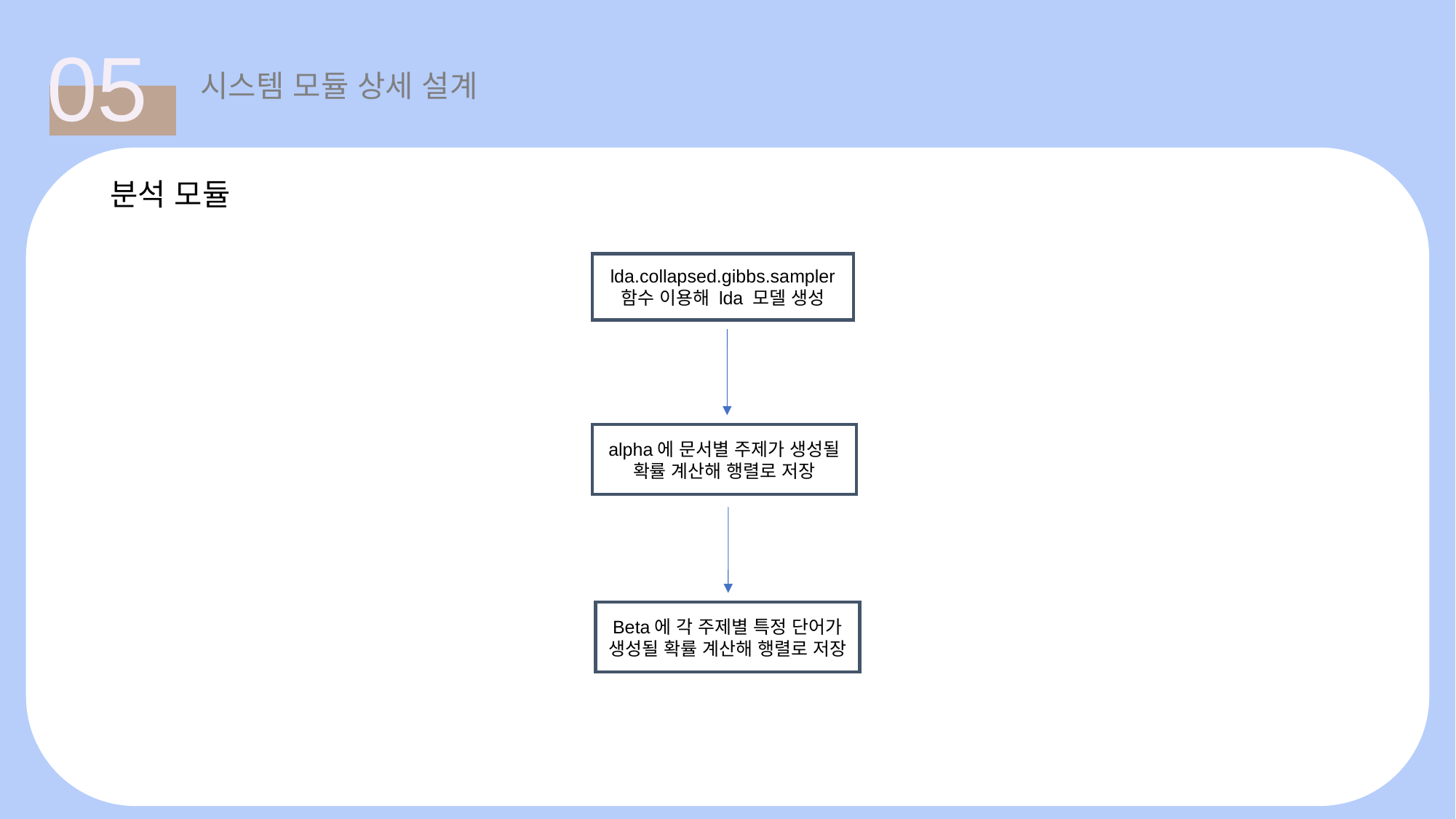

05
시스템 모듈 상세 설계

분석 모듈
lda.collapsed.gibbs.sampler 함수 이용해 lda 모델 생성
alpha에 문서별 주제가 생성될 확률 계산해 행렬로 저장
Beta에 각 주제별 특정 단어가 생성될 확률 계산해 행렬로 저장